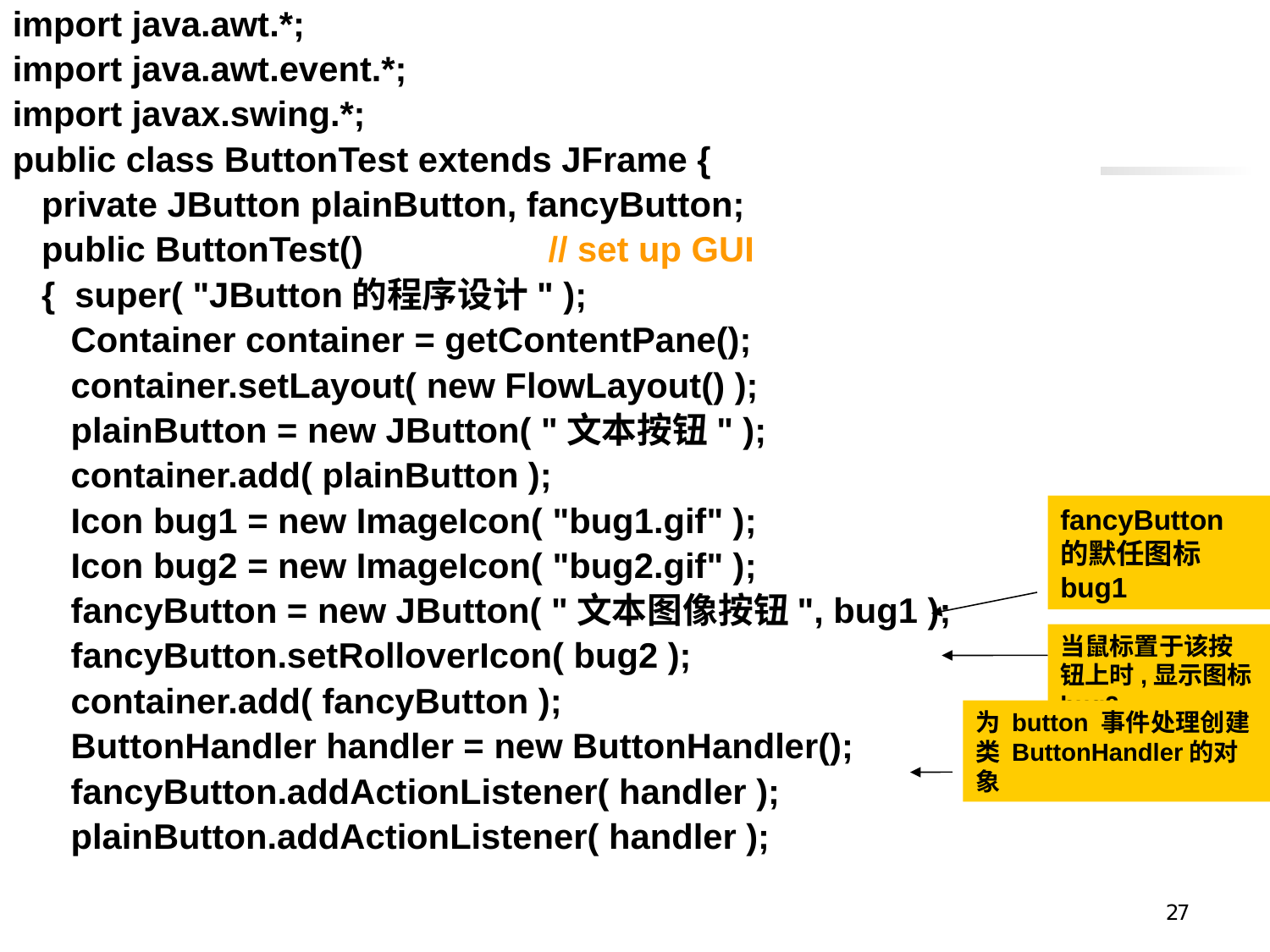

import java.awt.*;
import java.awt.event.*;
import javax.swing.*;
public class ButtonTest extends JFrame {
   private JButton plainButton, fancyButton;
   public ButtonTest()                   // set up GUI
   {  super( "JButton的程序设计" );
      Container container = getContentPane();
      container.setLayout( new FlowLayout() );
      plainButton = new JButton( "文本按钮" );
      container.add( plainButton );
      Icon bug1 = new ImageIcon( "bug1.gif" );
      Icon bug2 = new ImageIcon( "bug2.gif" );
      fancyButton = new JButton( "文本图像按钮", bug1 );
      fancyButton.setRolloverIcon( bug2 );
      container.add( fancyButton );
      ButtonHandler handler = new ButtonHandler();
      fancyButton.addActionListener( handler );
      plainButton.addActionListener( handler );

fancyButton的默任图标bug1

当鼠标置于该按钮上时,显示图标bug2

为 button 事件处理创建类 ButtonHandler的对象